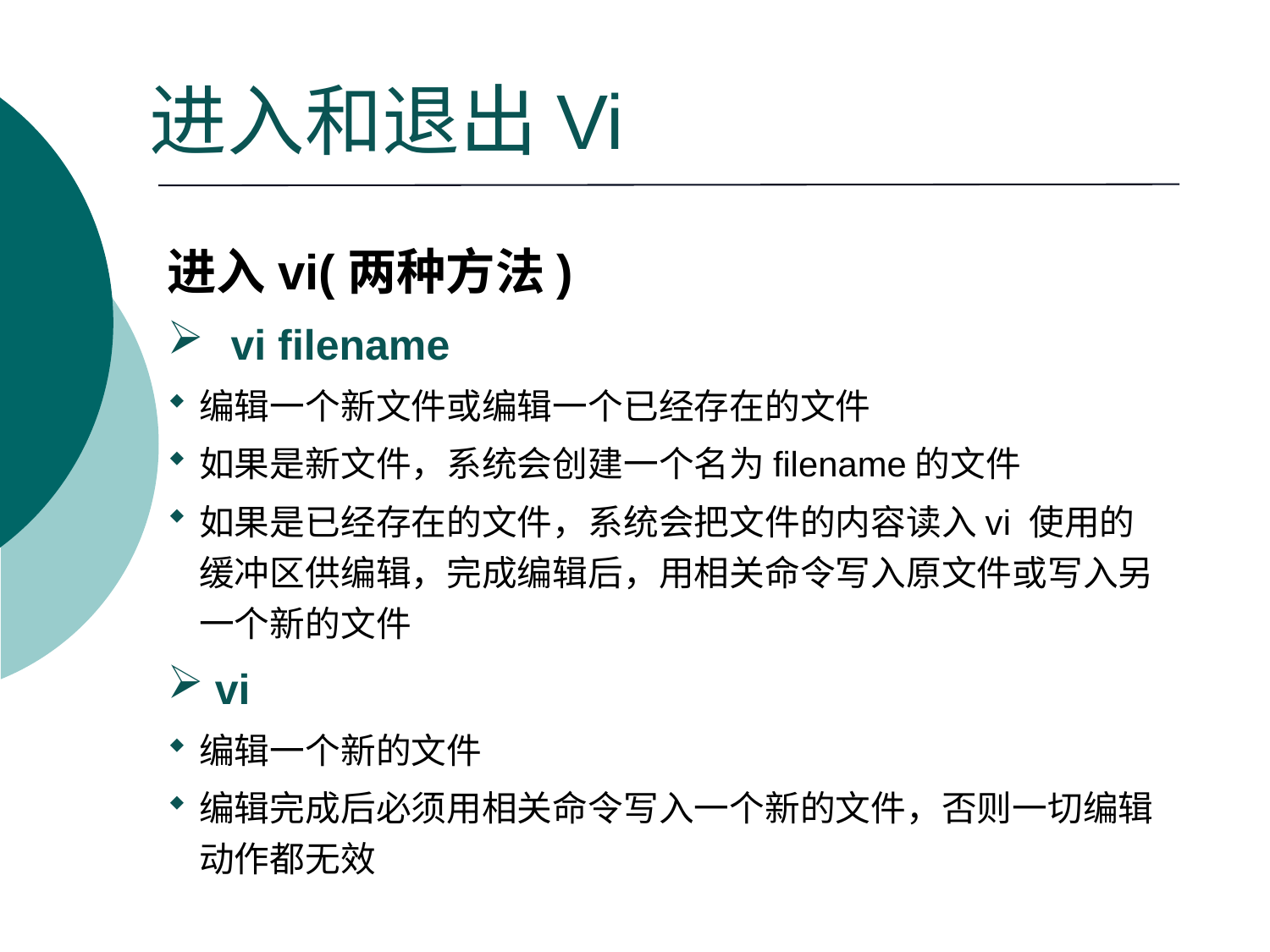

# 进入和退出Vi
进入vi(两种方法)
vi filename
编辑一个新文件或编辑一个已经存在的文件
如果是新文件，系统会创建一个名为filename的文件
如果是已经存在的文件，系统会把文件的内容读入vi 使用的缓冲区供编辑，完成编辑后，用相关命令写入原文件或写入另一个新的文件
vi
编辑一个新的文件
编辑完成后必须用相关命令写入一个新的文件，否则一切编辑动作都无效
8